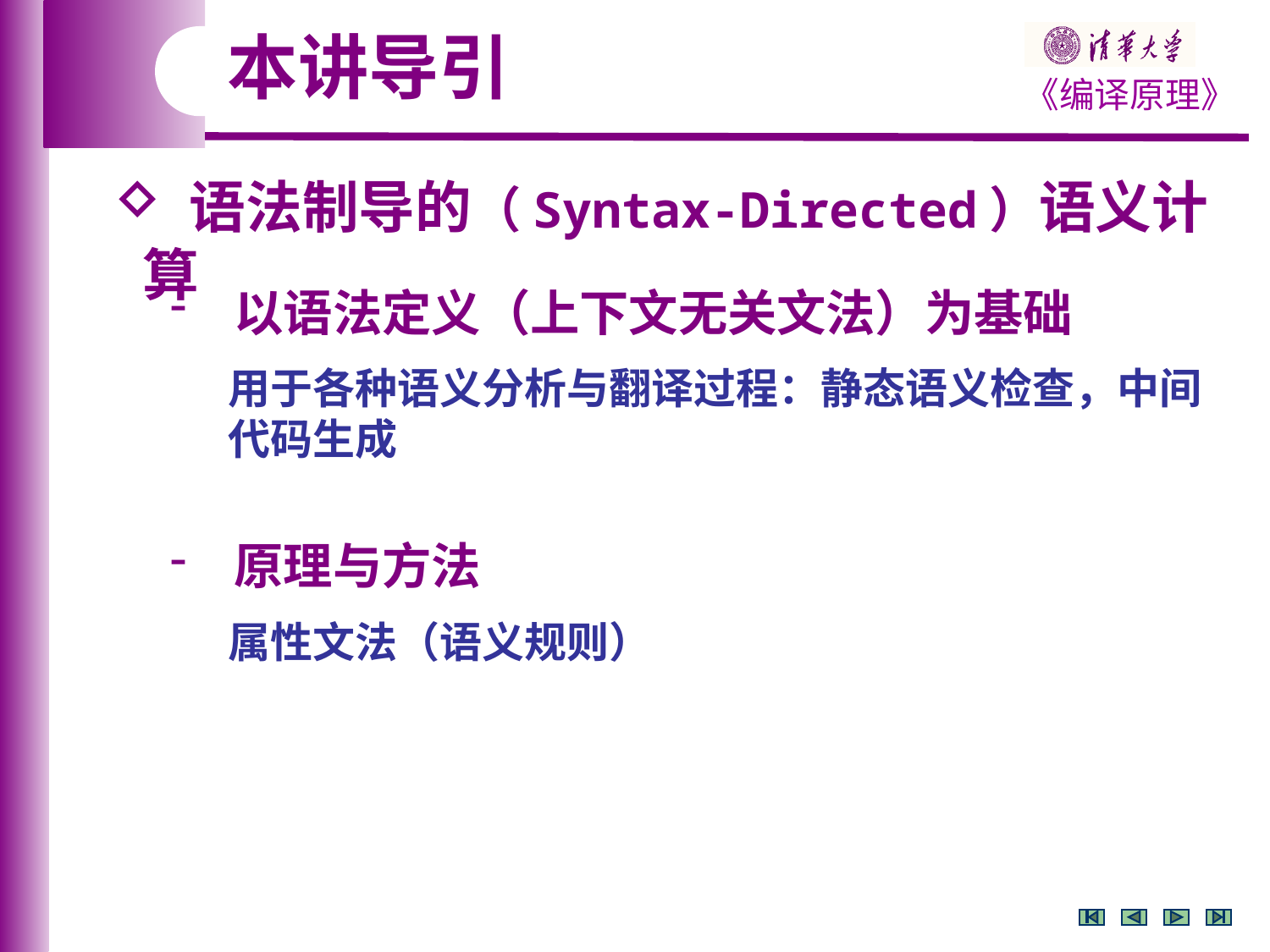

本讲导引
 语法制导的（Syntax-Directed）语义计算
  以语法定义（上下文无关文法）为基础

     用于各种语义分析与翻译过程：静态语义检查，中间
     代码生成

  原理与方法

     属性文法（语义规则）